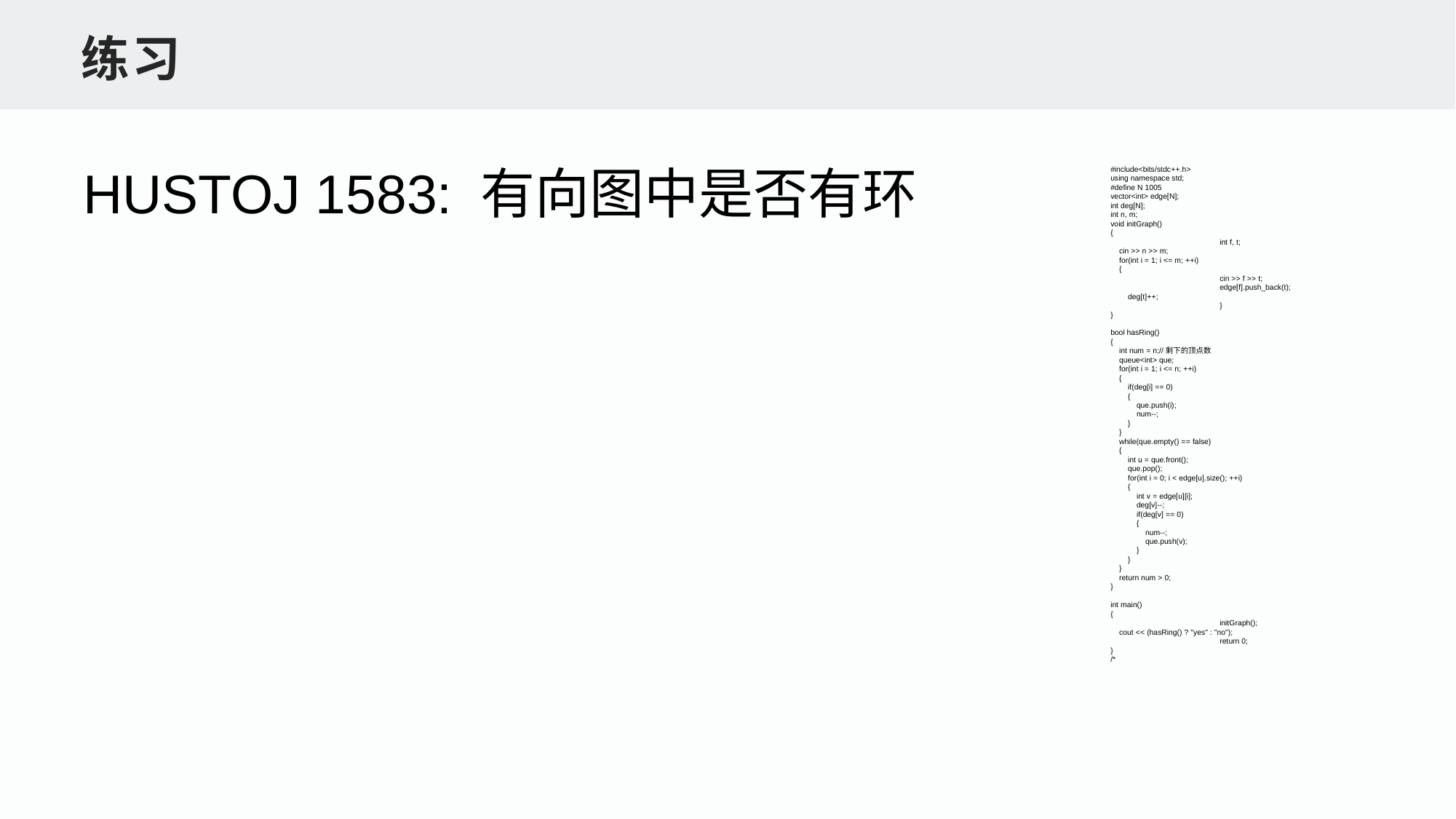

练习
HUSTOJ 1583: 有向图中是否有环
#include<bits/stdc++.h>
using namespace std;
#define N 1005
vector<int> edge[N];
int deg[N];
int n, m;
void initGraph()
{
	int f, t;
    cin >> n >> m;
    for(int i = 1; i <= m; ++i)
    {
    	cin >> f >> t;
    	edge[f].push_back(t);
        deg[t]++;
	}
}

bool hasRing()
{
    int num = n;//剩下的顶点数
    queue<int> que;
    for(int i = 1; i <= n; ++i)
    {
        if(deg[i] == 0)
        {
            que.push(i);
            num--;
        }
    }
    while(que.empty() == false)
    {
        int u = que.front();
        que.pop();
        for(int i = 0; i < edge[u].size(); ++i)
        {
            int v = edge[u][i];
            deg[v]--;
            if(deg[v] == 0)
            {
                num--;
                que.push(v);
            }
        }
    }
    return num > 0;
}

int main()
{
	initGraph();
    cout << (hasRing() ? "yes" : "no");
	return 0;
}
/*

9